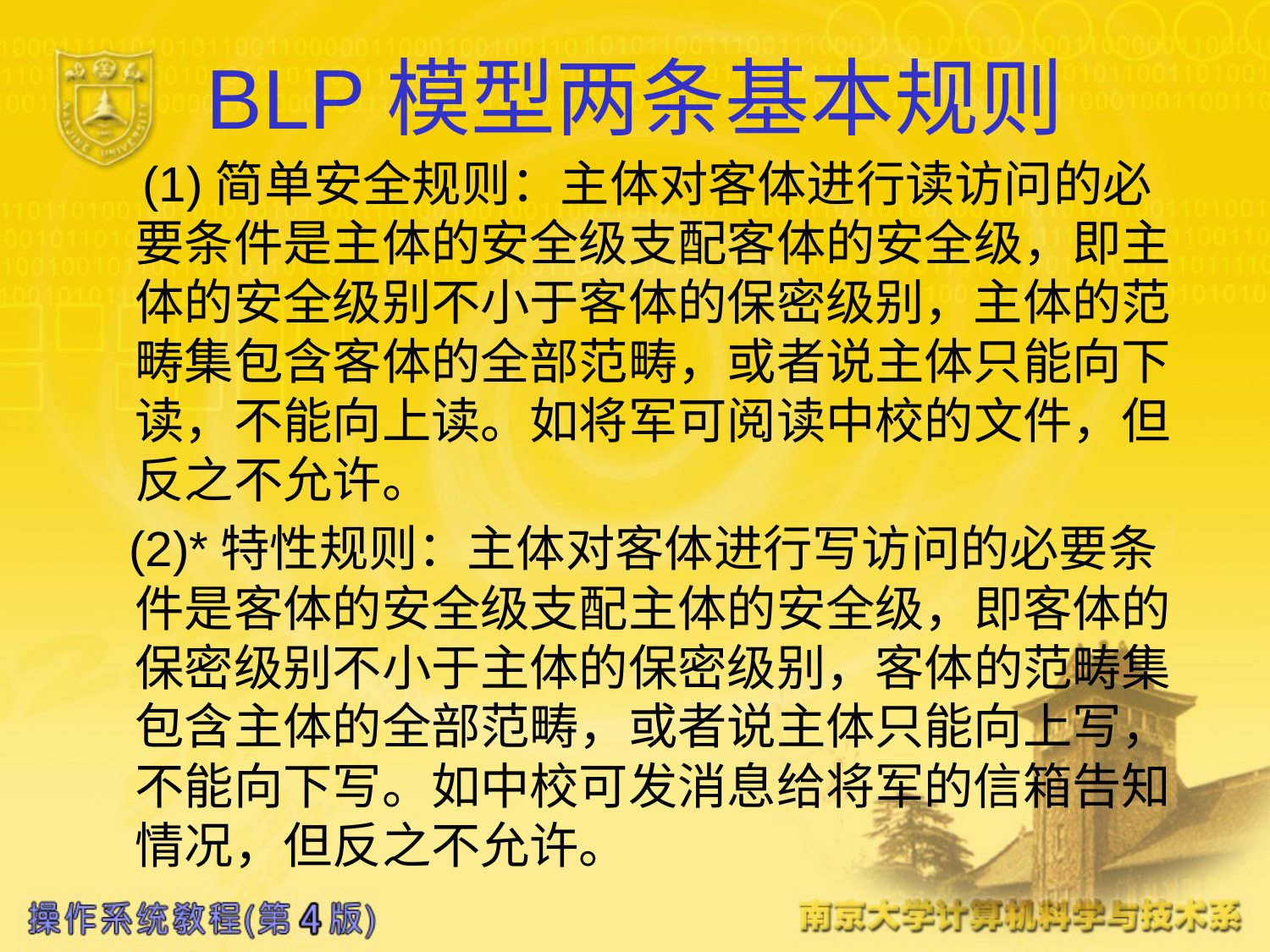

# BLP模型两条基本规则
    (1)简单安全规则：主体对客体进行读访问的必要条件是主体的安全级支配客体的安全级，即主体的安全级别不小于客体的保密级别，主体的范畴集包含客体的全部范畴，或者说主体只能向下读，不能向上读。如将军可阅读中校的文件，但反之不允许。
   (2)*特性规则：主体对客体进行写访问的必要条件是客体的安全级支配主体的安全级，即客体的保密级别不小于主体的保密级别，客体的范畴集包含主体的全部范畴，或者说主体只能向上写，不能向下写。如中校可发消息给将军的信箱告知情况，但反之不允许。